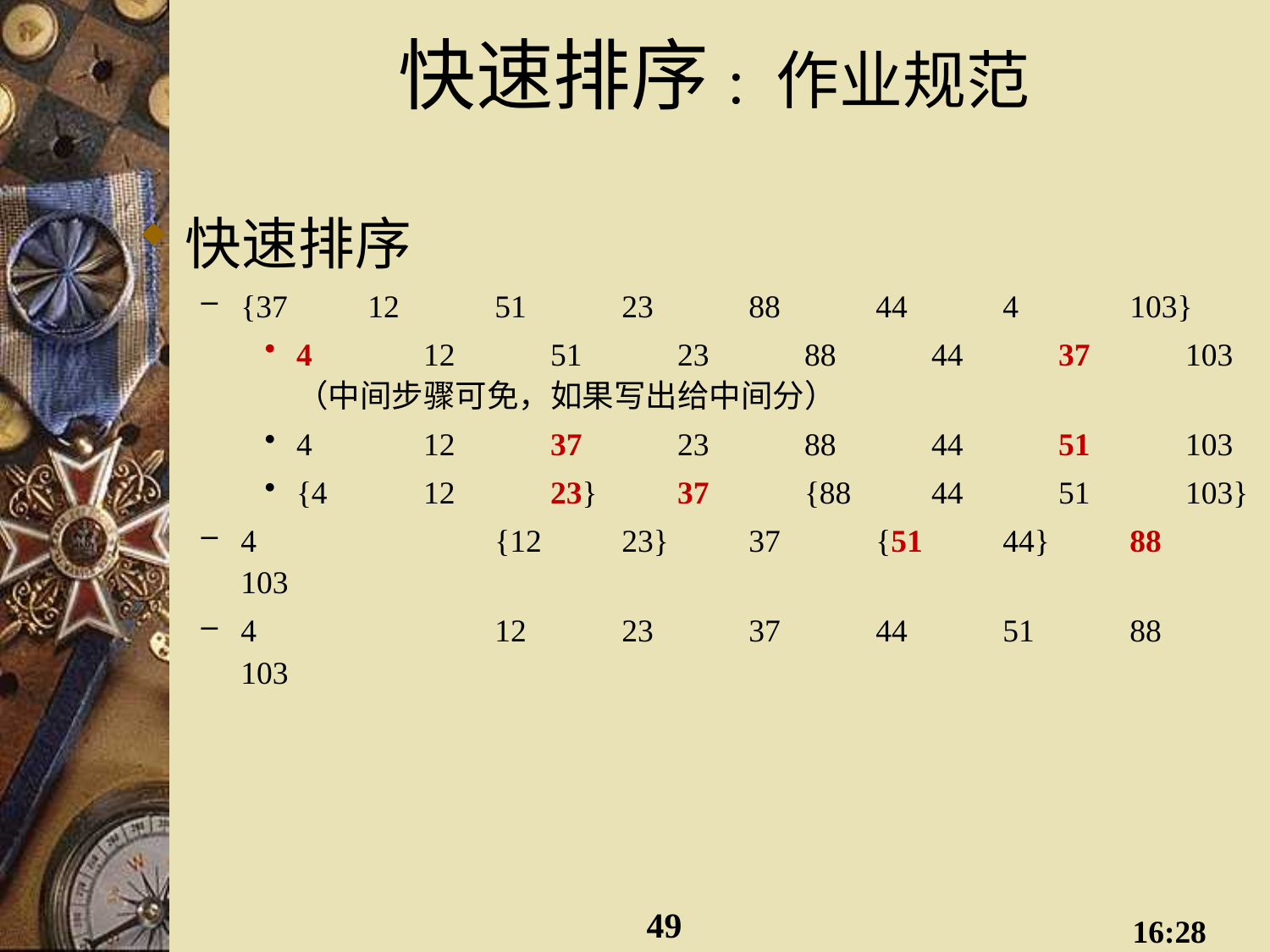

# 快速排序: 作业规范
快速排序
{37	12	51	23	88	44	4	103}
4	12	51	23	88	44	37	103 （中间步骤可免，如果写出给中间分）
4	12	37	23	88	44	51	103
{4	12	23}	37	{88	44	51	103}
4		{12	23}	37	{51	44}	88	103
4		12	23	37	44	51	88	103